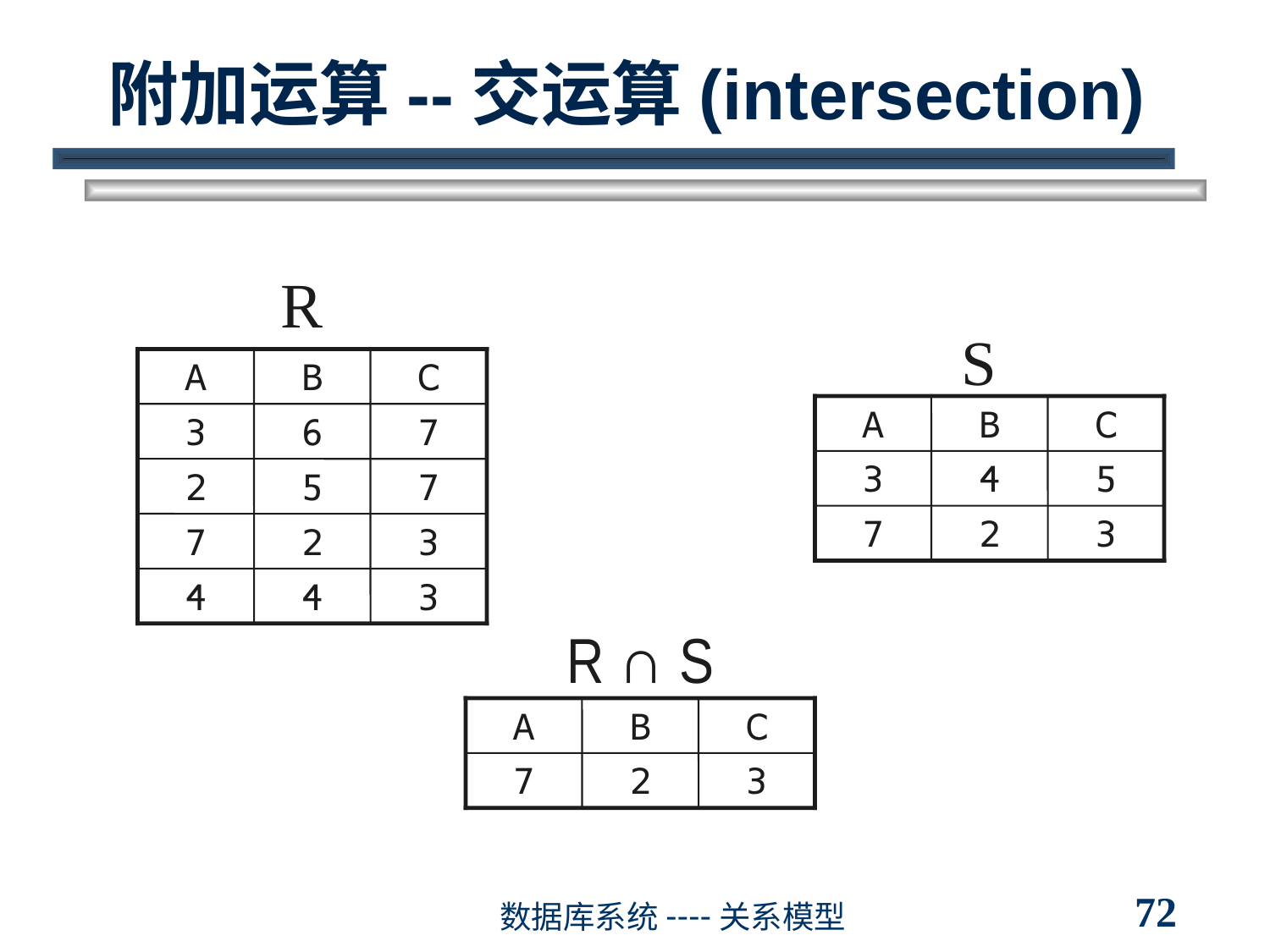

# 附加运算--交运算(intersection)
R
S
A

B

C

3

6
7
2

5
7
7

2
3
4

4
3

A

B

C

3

4
5
7

2
3

R ∩ S
A

B

C

7

2
3

72
数据库系统----关系模型